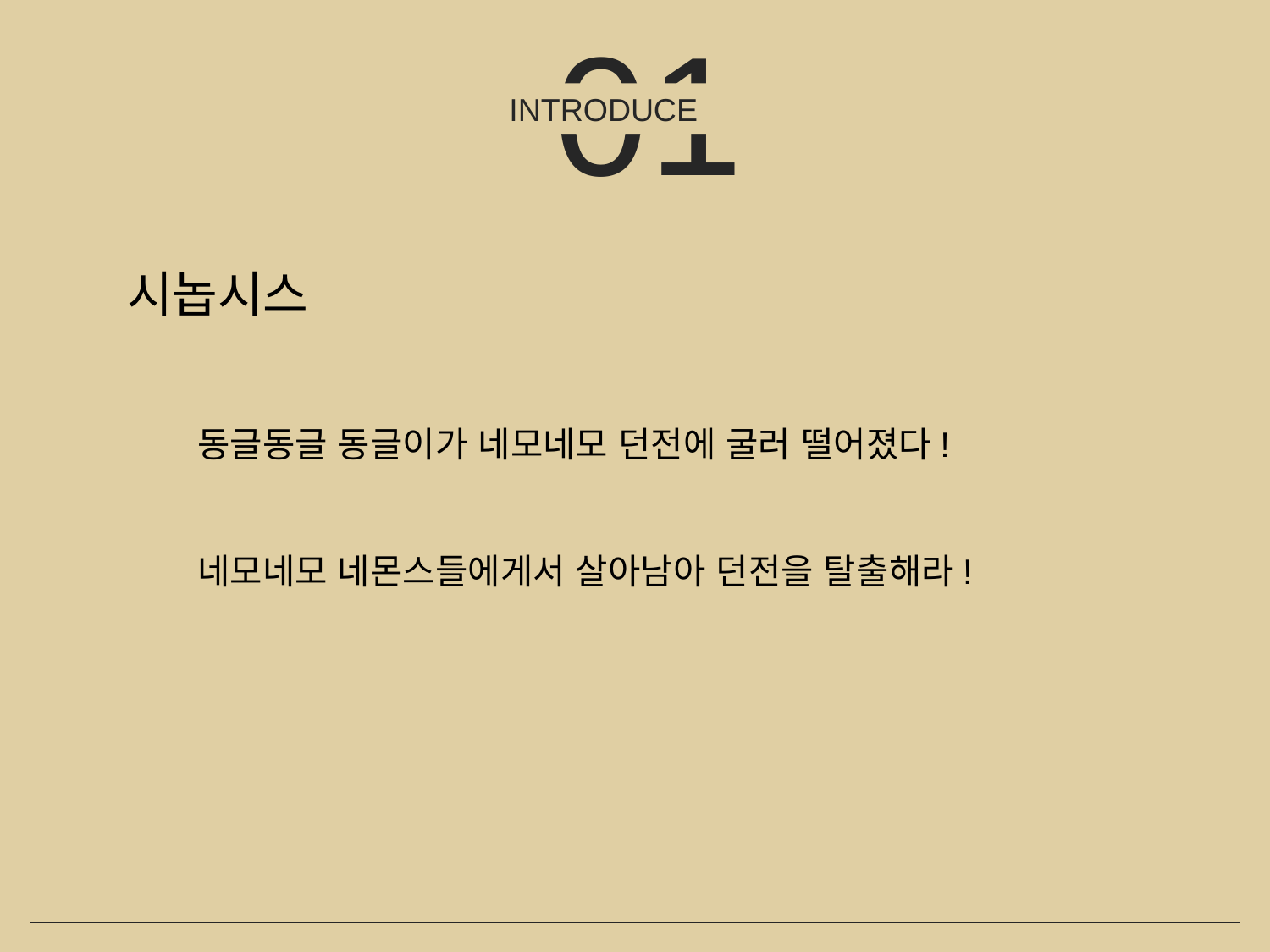

01
INTRODUCE

시놉시스
동글동글 동글이가 네모네모 던전에 굴러 떨어졌다!

네모네모 네몬스들에게서 살아남아 던전을 탈출해라!